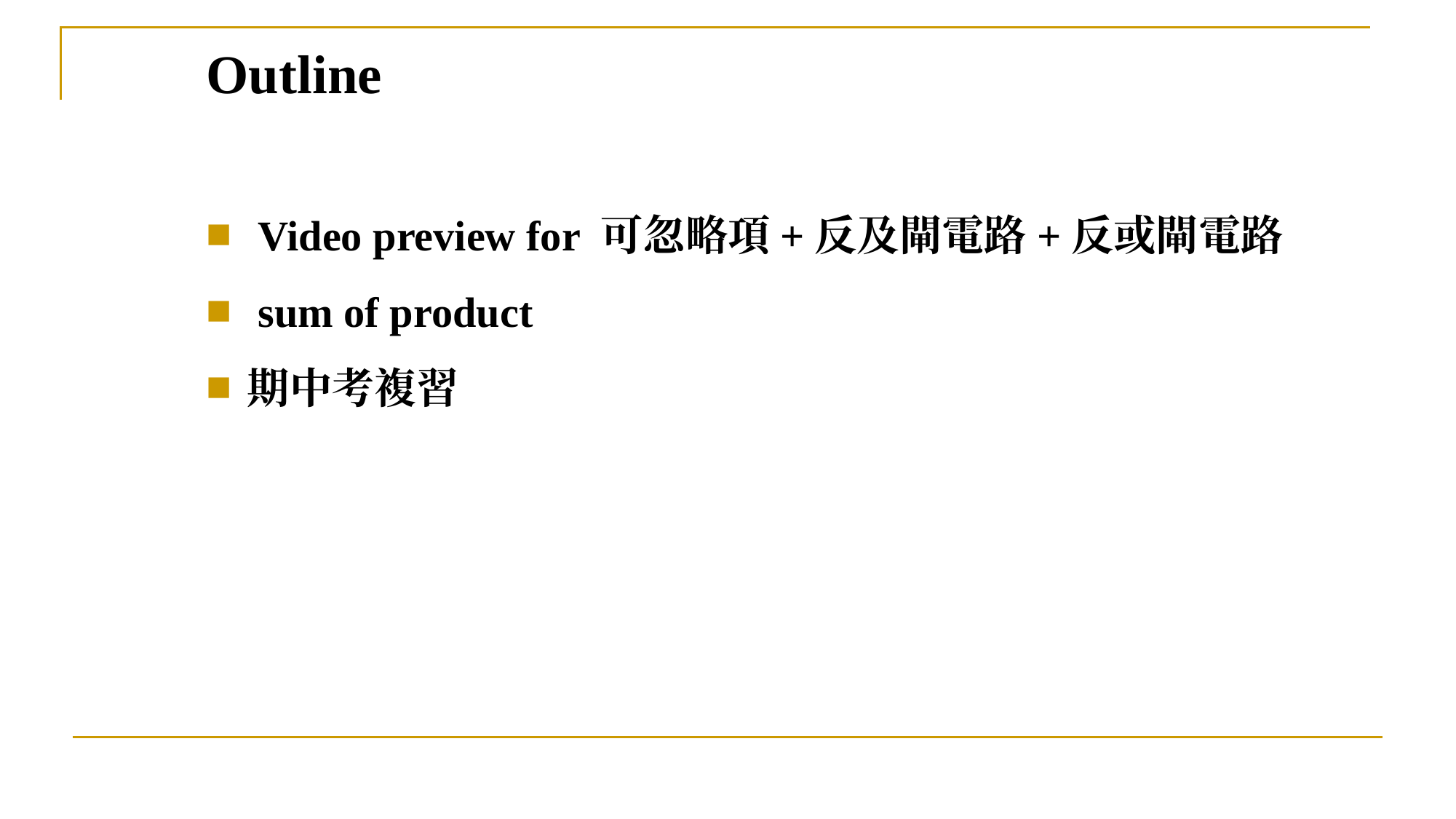

# Outline
 Video preview for 可忽略項+反及閘電路+反或閘電路
 sum of product
期中考複習